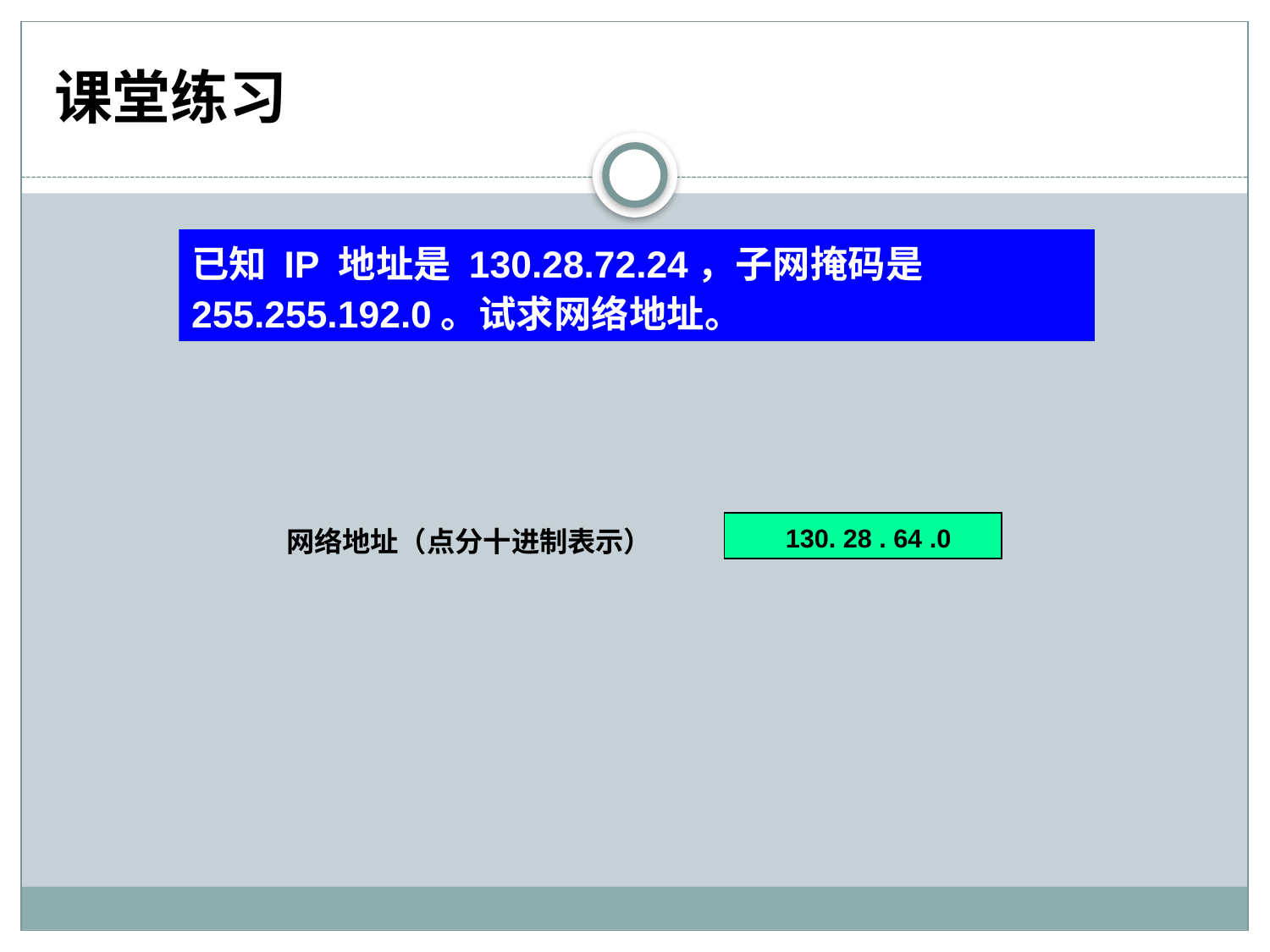

# 课堂练习
已知 IP 地址是 130.28.72.24，子网掩码是 255.255.192.0。试求网络地址。

网络地址（点分十进制表示）
130. 28 . 64 .0